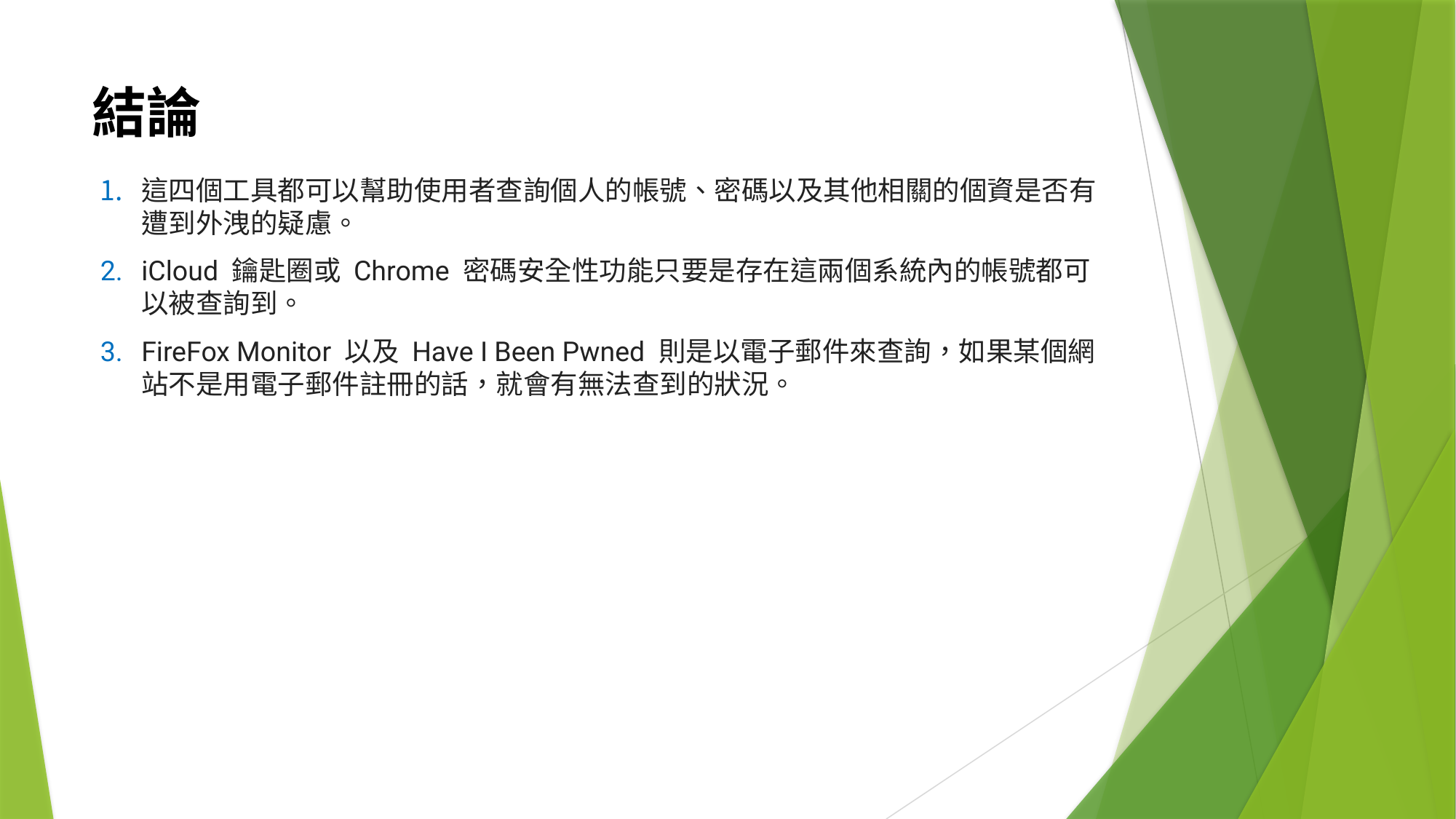

# 結論
這四個工具都可以幫助使用者查詢個人的帳號、密碼以及其他相關的個資是否有遭到外洩的疑慮。
iCloud 鑰匙圈或 Chrome 密碼安全性功能只要是存在這兩個系統內的帳號都可以被查詢到。
FireFox Monitor 以及 Have I Been Pwned 則是以電子郵件來查詢，如果某個網站不是用電子郵件註冊的話，就會有無法查到的狀況。